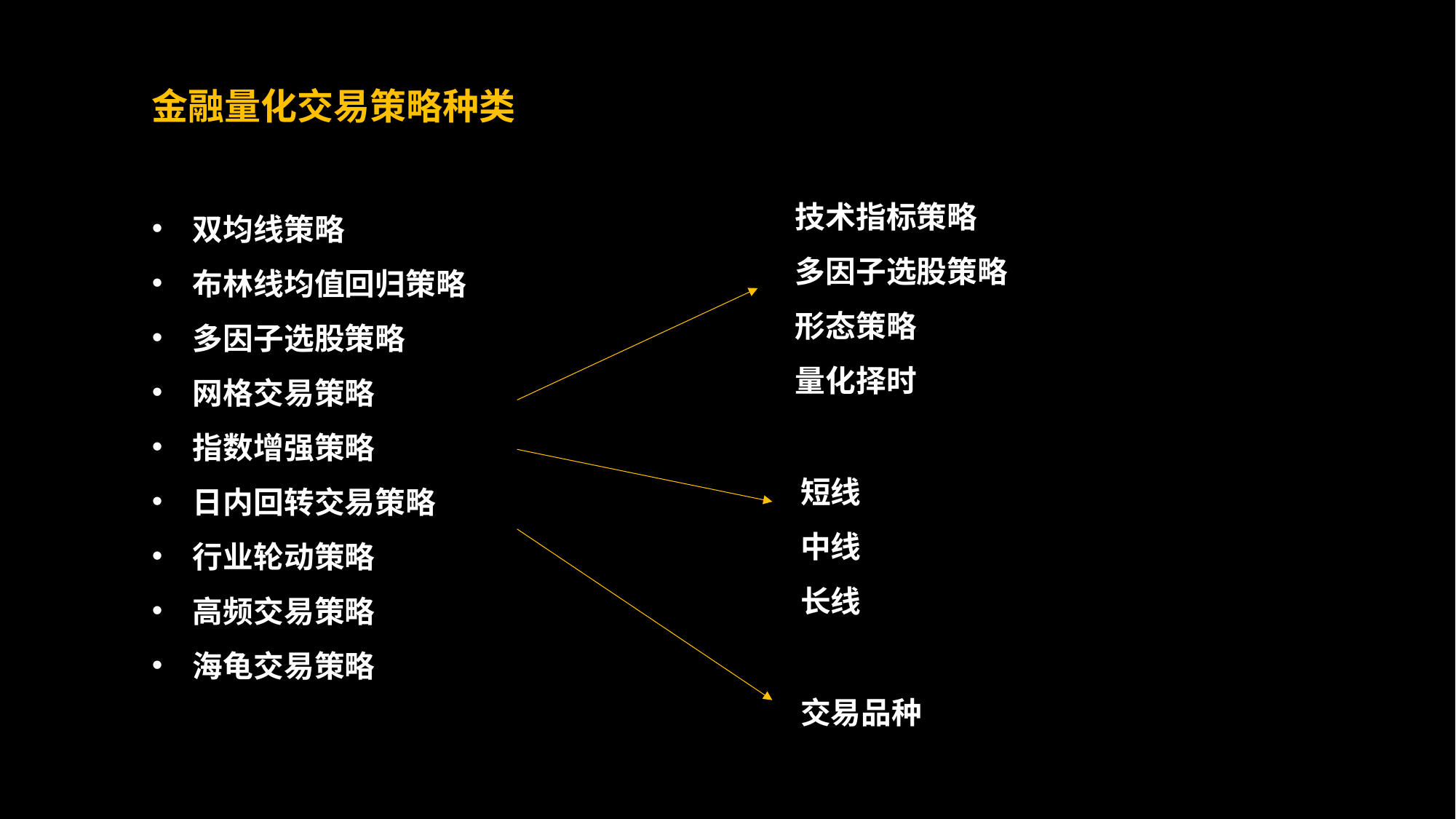

金融量化交易策略种类
技术指标策略
多因子选股策略
形态策略
量化择时
双均线策略
布林线均值回归策略
多因子选股策略
网格交易策略
指数增强策略
日内回转交易策略
行业轮动策略
高频交易策略
海龟交易策略
短线
中线
长线
交易品种